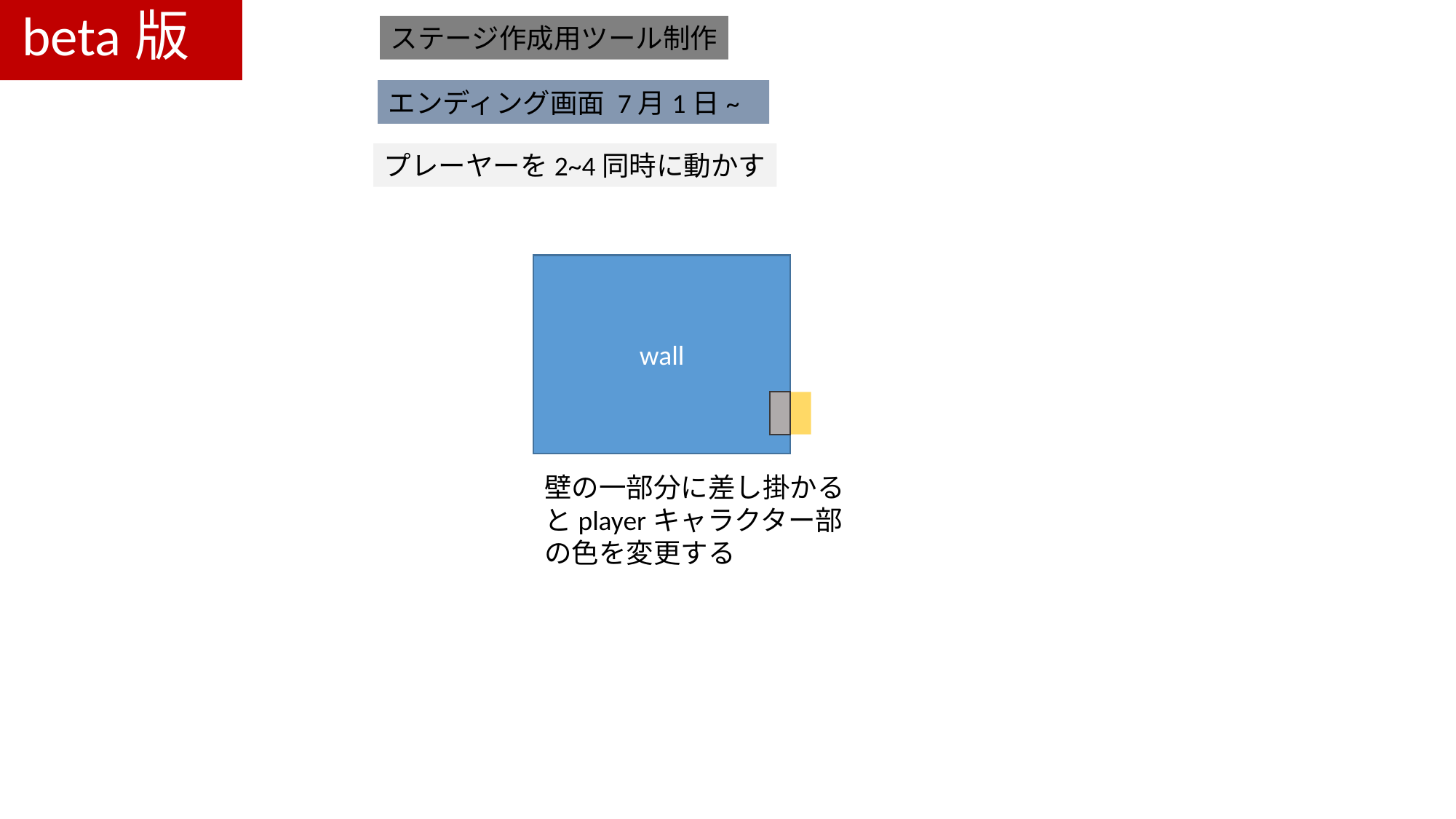

beta版
ステージ作成用ツール制作
エンディング画面 7月1日~
プレーヤーを2~4同時に動かす
wall

壁の一部分に差し掛かるとplayerキャラクター部の色を変更する